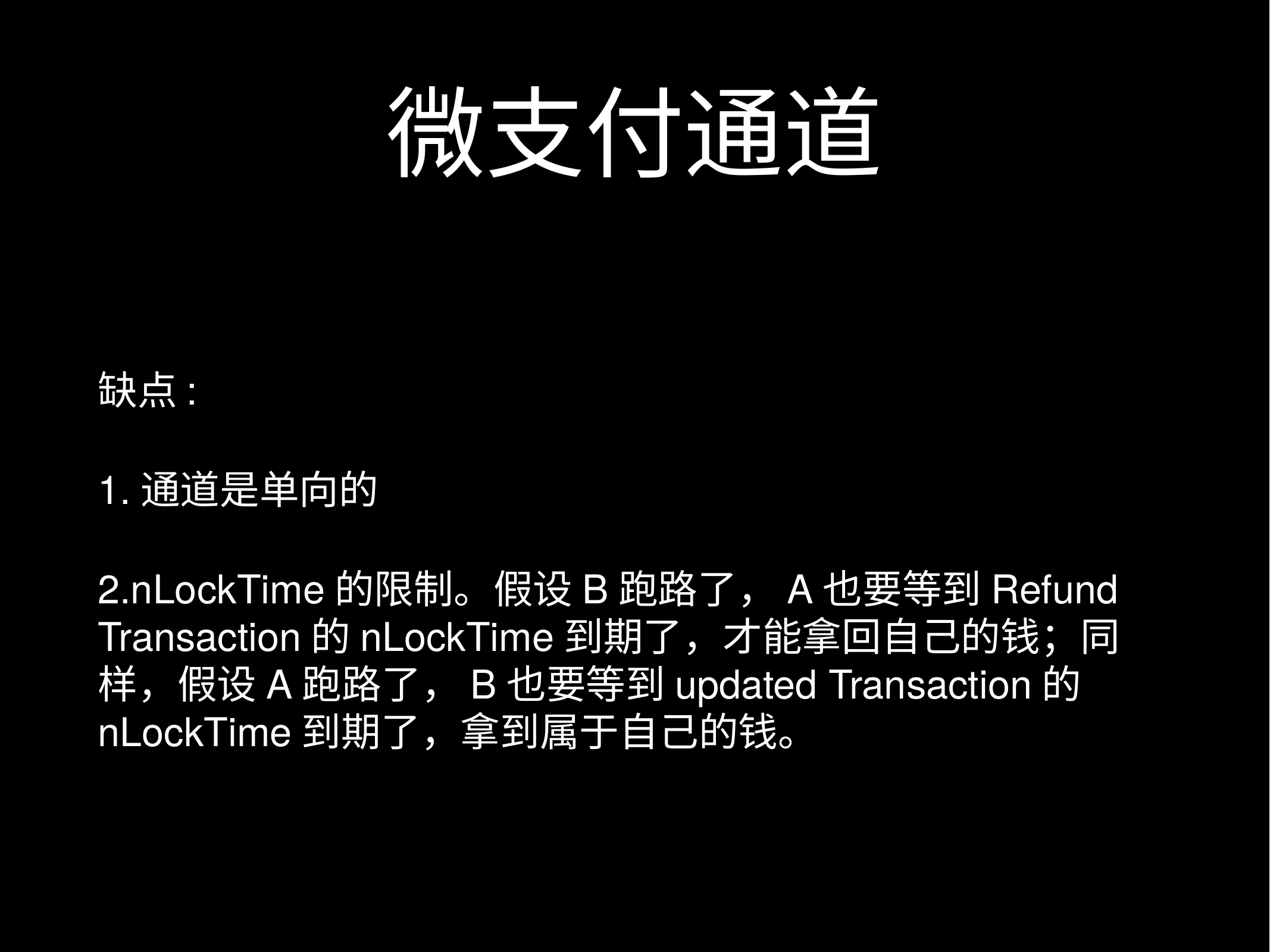

# 微支付通道
缺点:
1.通道是单向的
2.nLockTime的限制。假设B跑路了，A也要等到Refund Transaction的nLockTime到期了，才能拿回自己的钱；同样，假设A跑路了，B也要等到updated Transaction的nLockTime到期了，拿到属于自己的钱。